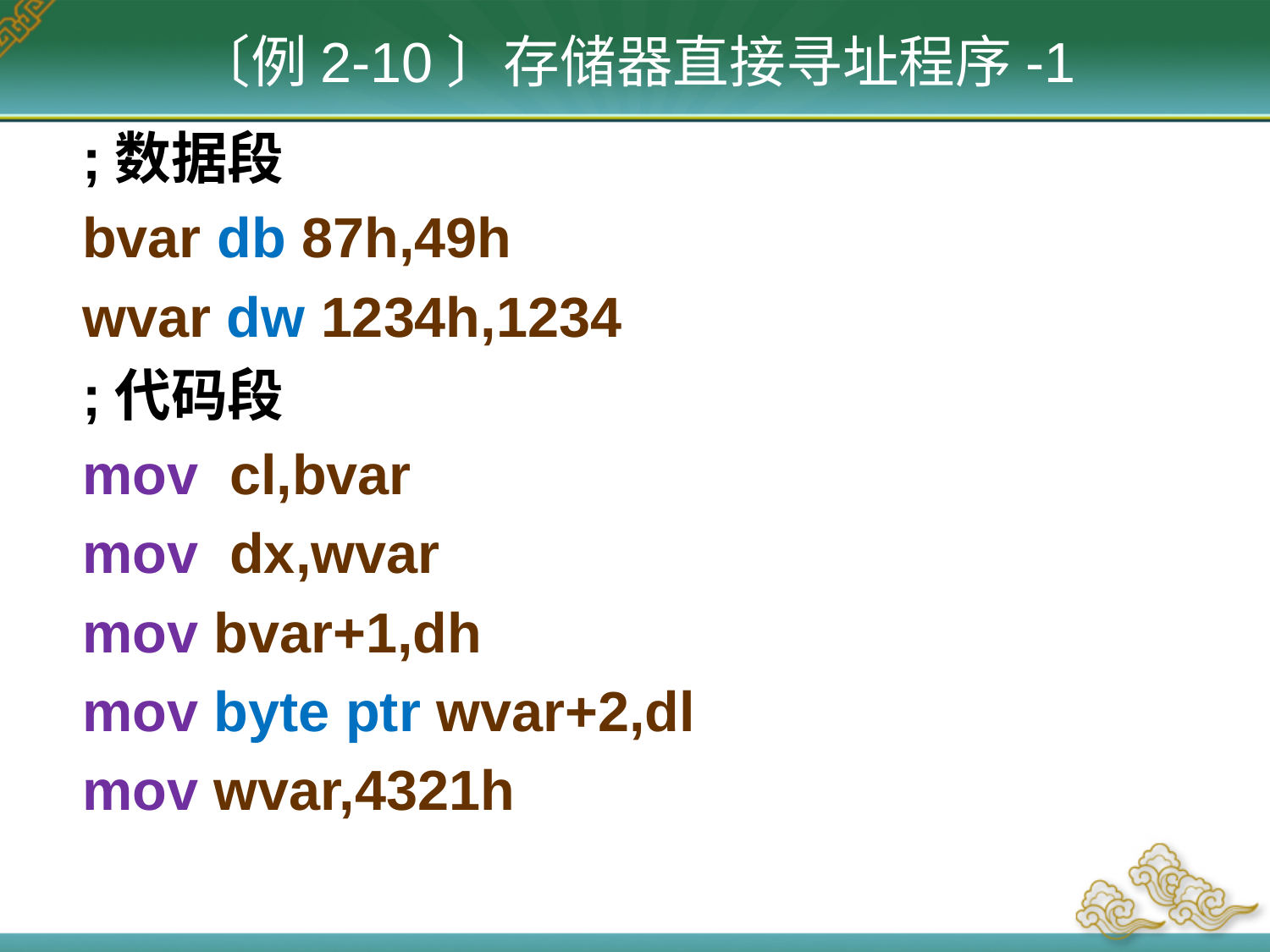

# 〔例2-10〕存储器直接寻址程序-1
;数据段
bvar db 87h,49h
wvar dw 1234h,1234
;代码段
mov  cl,bvar
mov  dx,wvar
mov bvar+1,dh
mov byte ptr wvar+2,dl
mov wvar,4321h